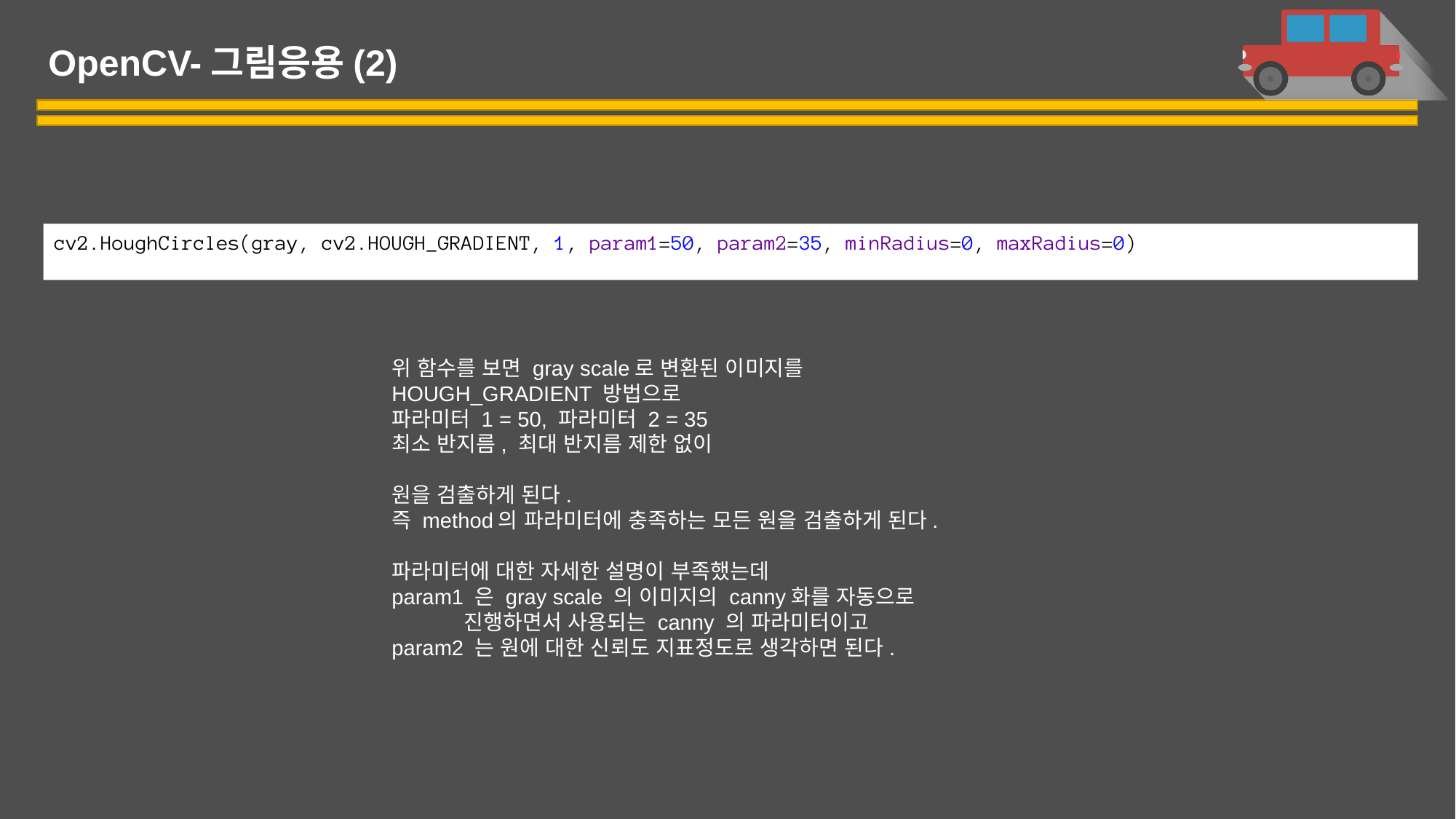

# OpenCV-그림응용(2)

cv2.HoughCircles(gray, cv2.HOUGH_GRADIENT, 1, param1=50, param2=35, minRadius=0, maxRadius=0)
위 함수를 보면 gray scale로 변환된 이미지를
HOUGH_GRADIENT 방법으로
파라미터 1 = 50, 파라미터 2 = 35
최소 반지름, 최대 반지름 제한 없이

원을 검출하게 된다.
즉 method의 파라미터에 충족하는 모든 원을 검출하게 된다.

파라미터에 대한 자세한 설명이 부족했는데
param1 은 gray scale 의 이미지의 canny화를 자동으로
            진행하면서 사용되는 canny 의 파라미터이고
param2 는 원에 대한 신뢰도 지표정도로 생각하면 된다.